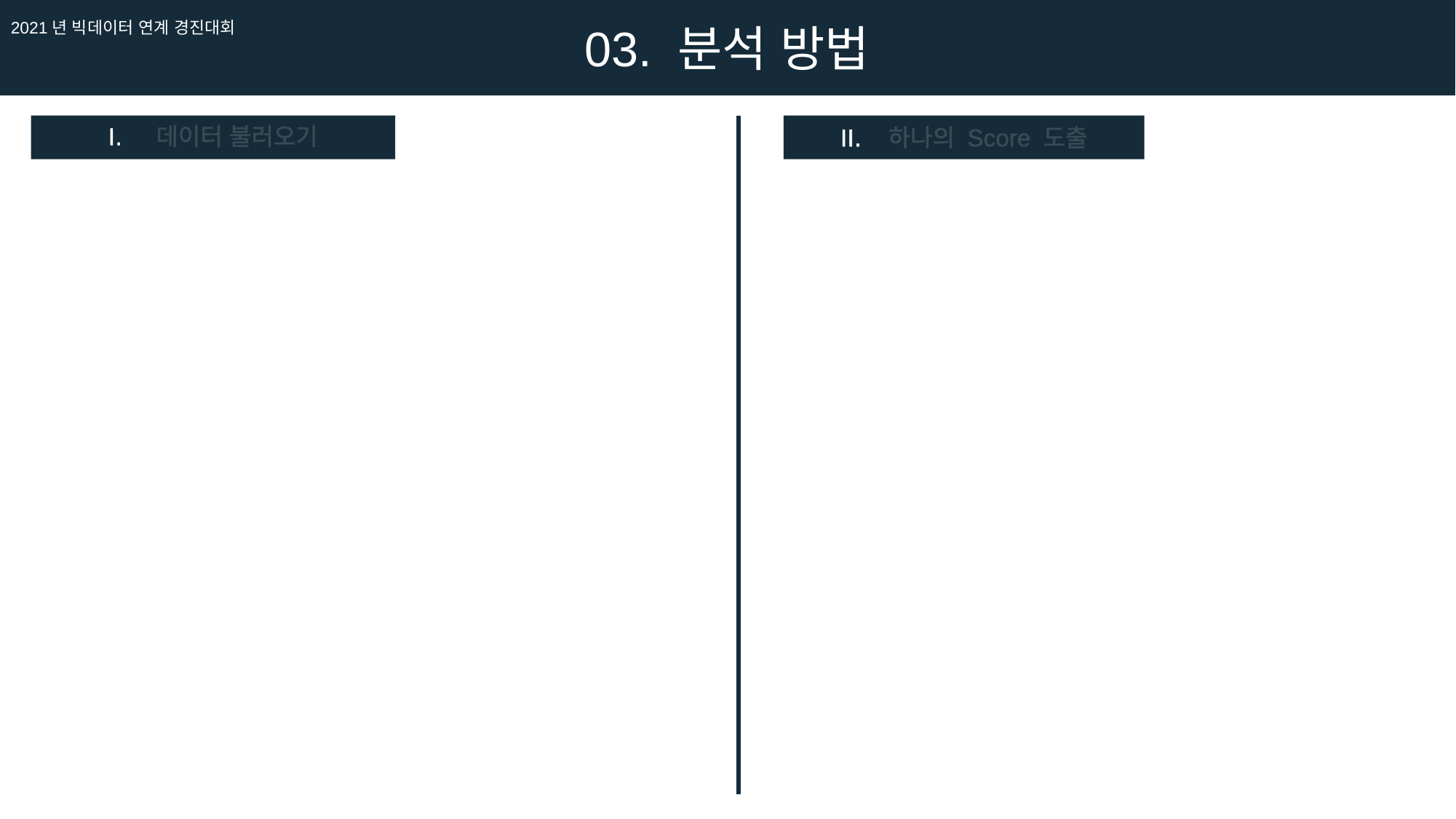

2021년 빅데이터 연계 경진대회
03. 분석 방법
데이터 불러오기

하나의 Score 도출